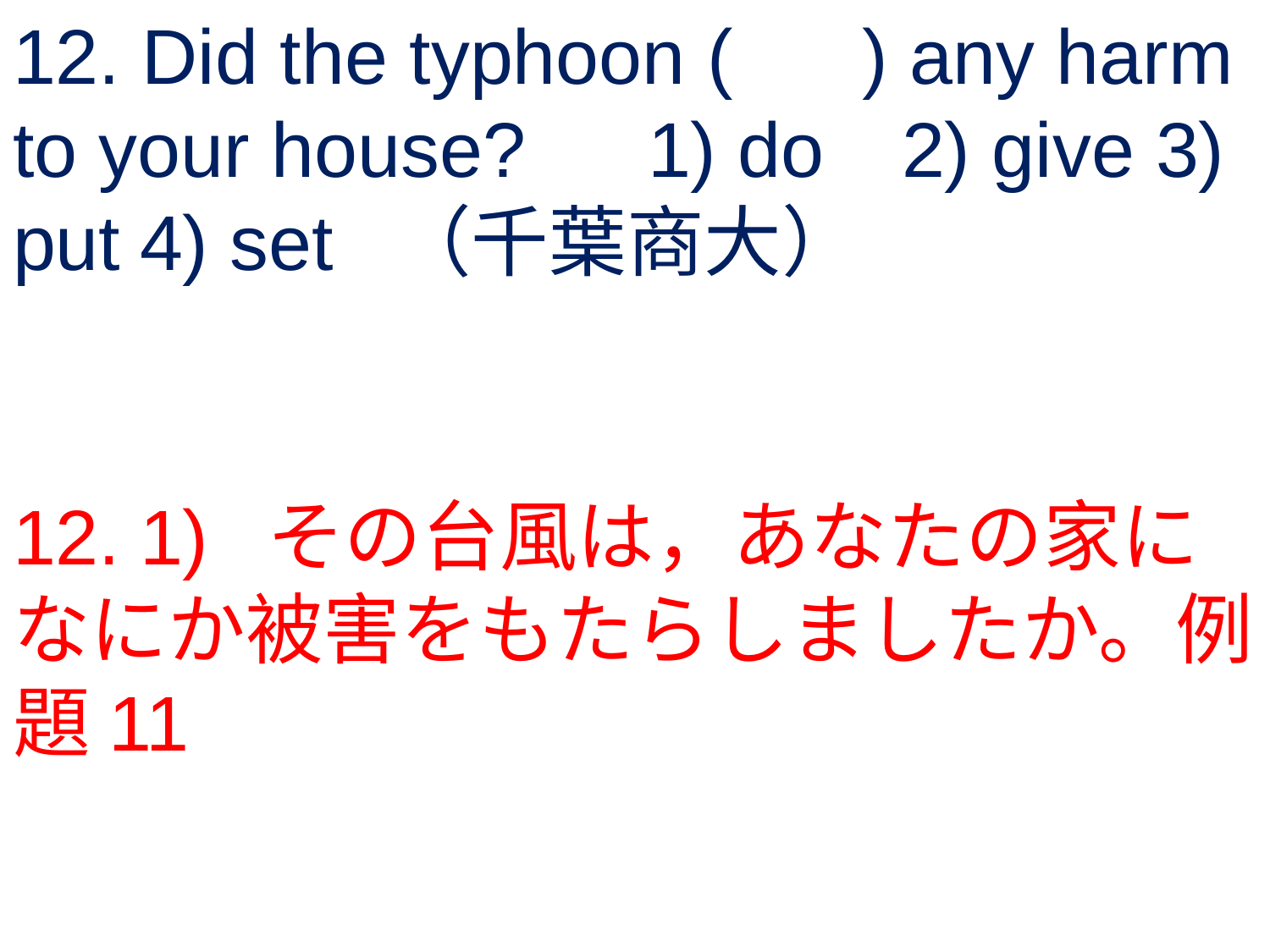

# 12. Did the typhoon (      ) any harm to your house?	1) do	2) give	3) put	4) set	（千葉商大）
12.	1) 	その台風は，あなたの家になにか被害をもたらしましたか。例題11